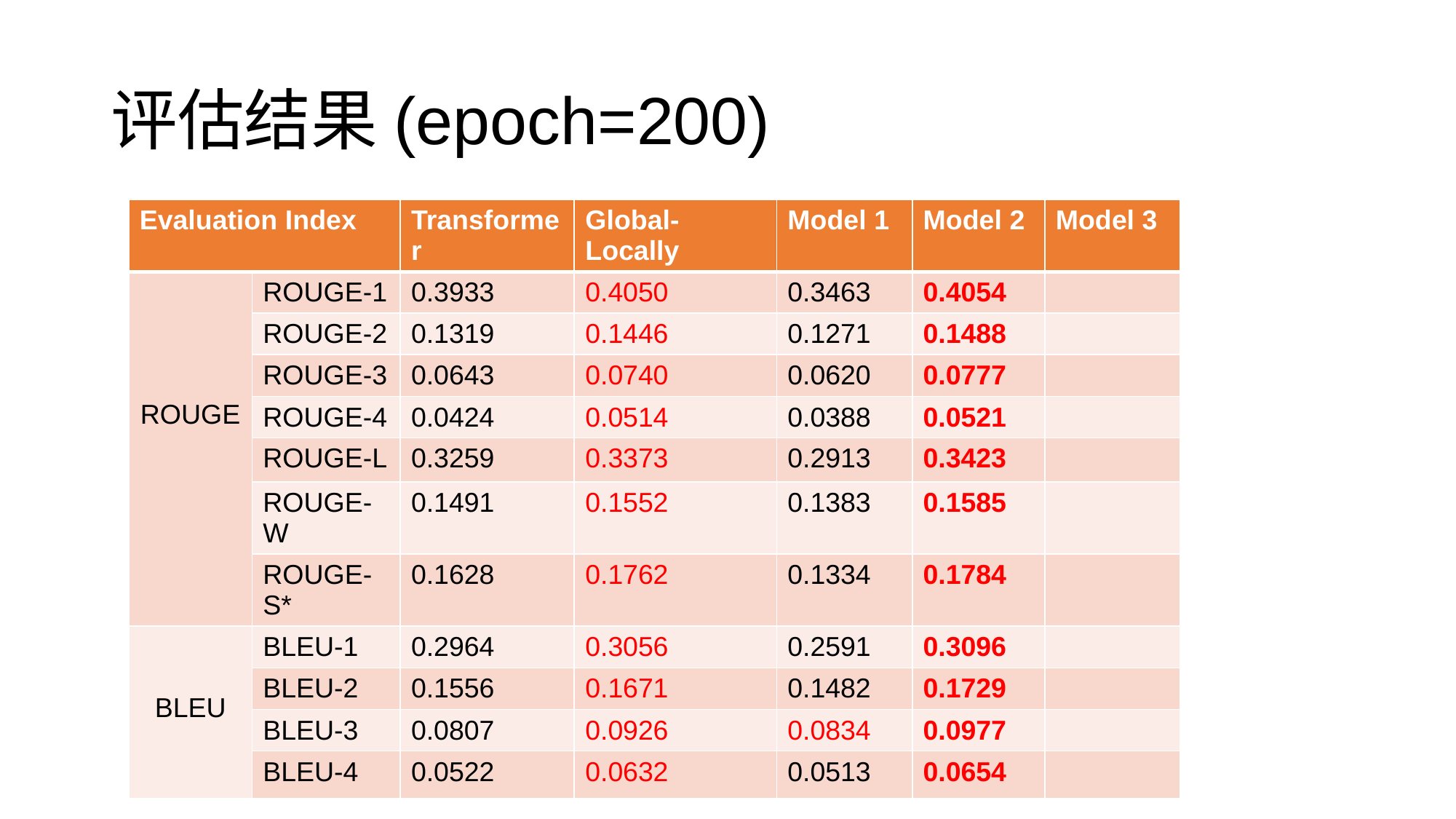

# 评估结果(epoch=200)
| Evaluation Index |  | Transformer | Global-Locally | Model 1 | Model 2 | Model 3 |
| --- | --- | --- | --- | --- | --- | --- |
| ROUGE | ROUGE-1 | 0.3933 | 0.4050 | 0.3463 | 0.4054 |  |
|  | ROUGE-2 | 0.1319 | 0.1446 | 0.1271 | 0.1488 |  |
|  | ROUGE-3 | 0.0643 | 0.0740 | 0.0620 | 0.0777 |  |
|  | ROUGE-4 | 0.0424 | 0.0514 | 0.0388 | 0.0521 |  |
|  | ROUGE-L | 0.3259 | 0.3373 | 0.2913 | 0.3423 |  |
|  | ROUGE-W | 0.1491 | 0.1552 | 0.1383 | 0.1585 |  |
|  | ROUGE-S\* | 0.1628 | 0.1762 | 0.1334 | 0.1784 |  |
| BLEU | BLEU-1 | 0.2964 | 0.3056 | 0.2591 | 0.3096 |  |
|  | BLEU-2 | 0.1556 | 0.1671 | 0.1482 | 0.1729 |  |
|  | BLEU-3 | 0.0807 | 0.0926 | 0.0834 | 0.0977 |  |
|  | BLEU-4 | 0.0522 | 0.0632 | 0.0513 | 0.0654 |  |